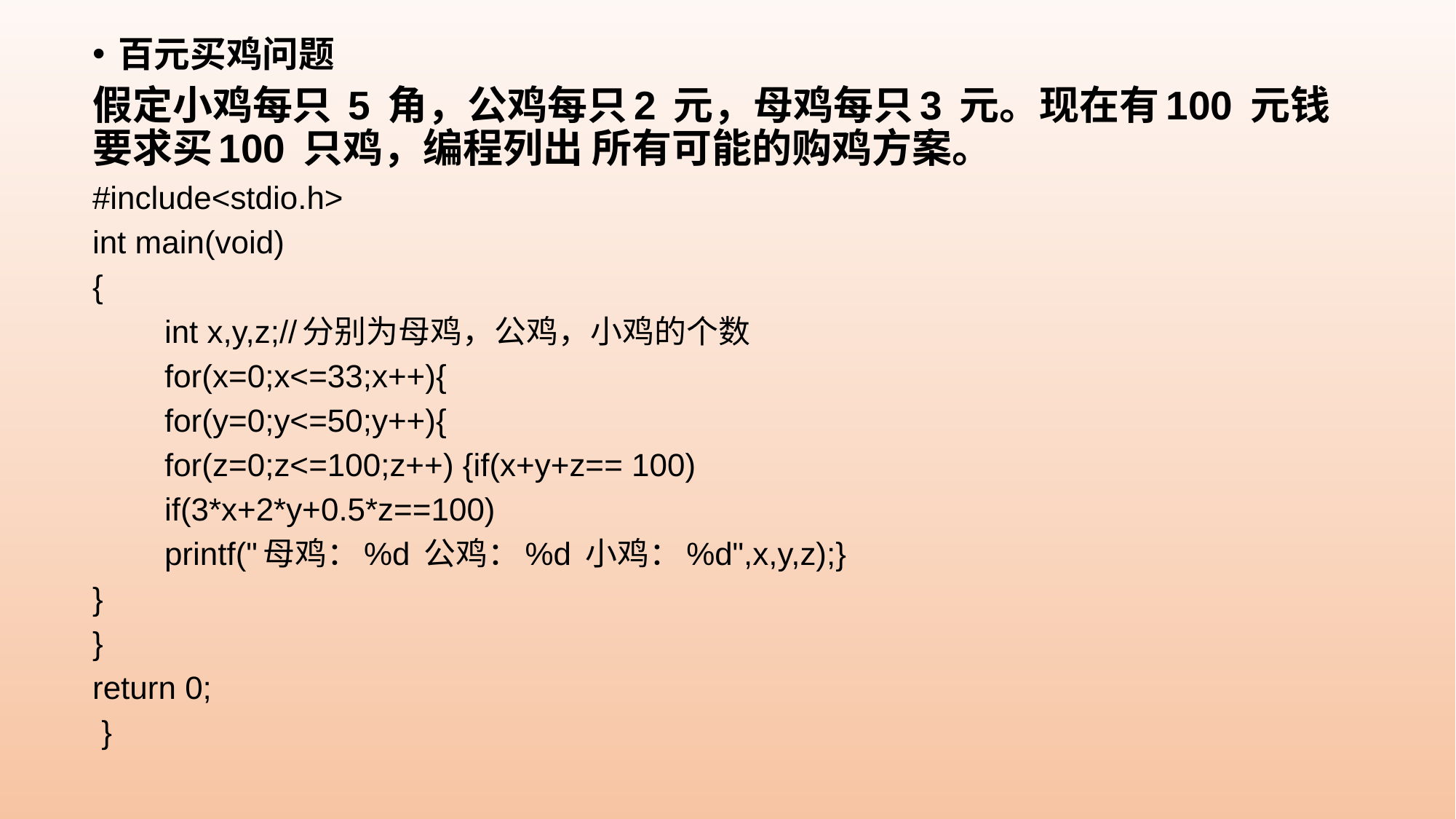

百元买鸡问题
假定小鸡每只 5 角，公鸡每只2 元，母鸡每只3 元。现在有100 元钱要求买100 只鸡，编程列出 所有可能的购鸡方案。
#include<stdio.h>
int main(void)
{
	int x,y,z;//分别为母鸡，公鸡，小鸡的个数
	for(x=0;x<=33;x++){
	for(y=0;y<=50;y++){
	for(z=0;z<=100;z++) {if(x+y+z== 100)
		if(3*x+2*y+0.5*z==100)
			printf("母鸡：%d 公鸡：%d 小鸡：%d",x,y,z);}
}
}
return 0;
 }